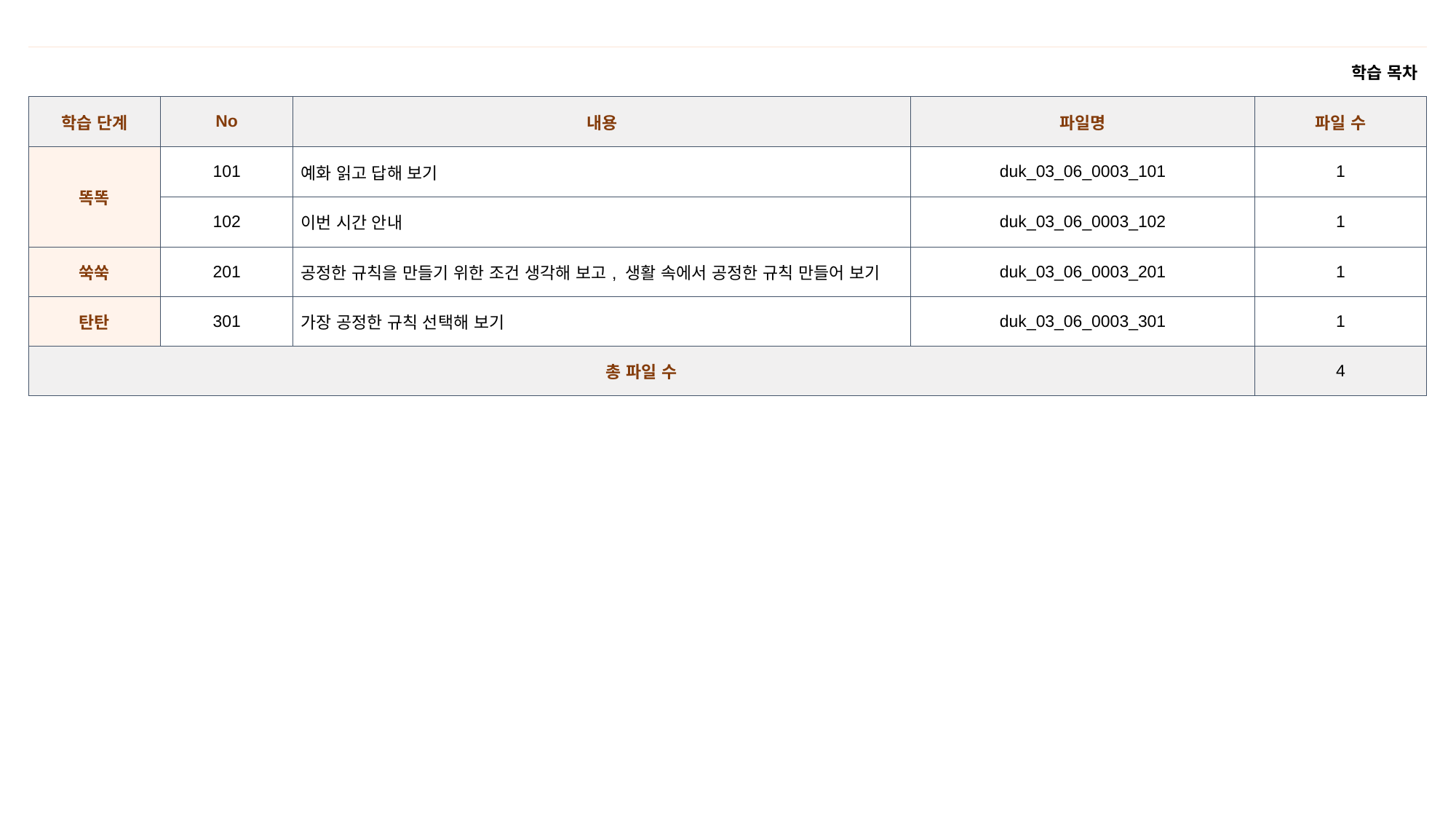

| 학습 목차 |  |  |  |  |
| --- | --- | --- | --- | --- |
| 학습 단계 | No | 내용 | 파일명 | 파일 수 |
| 똑똑 | 101 | 예화 읽고 답해 보기 | duk\_03\_06\_0003\_101 | 1 |
|  | 102 | 이번 시간 안내 | duk\_03\_06\_0003\_102 | 1 |
| 쑥쑥 | 201 | 공정한 규칙을 만들기 위한 조건 생각해 보고, 생활 속에서 공정한 규칙 만들어 보기 | duk\_03\_06\_0003\_201 | 1 |
| 탄탄 | 301 | 가장 공정한 규칙 선택해 보기 | duk\_03\_06\_0003\_301 | 1 |
| 총 파일 수 |  |  |  | 4 |